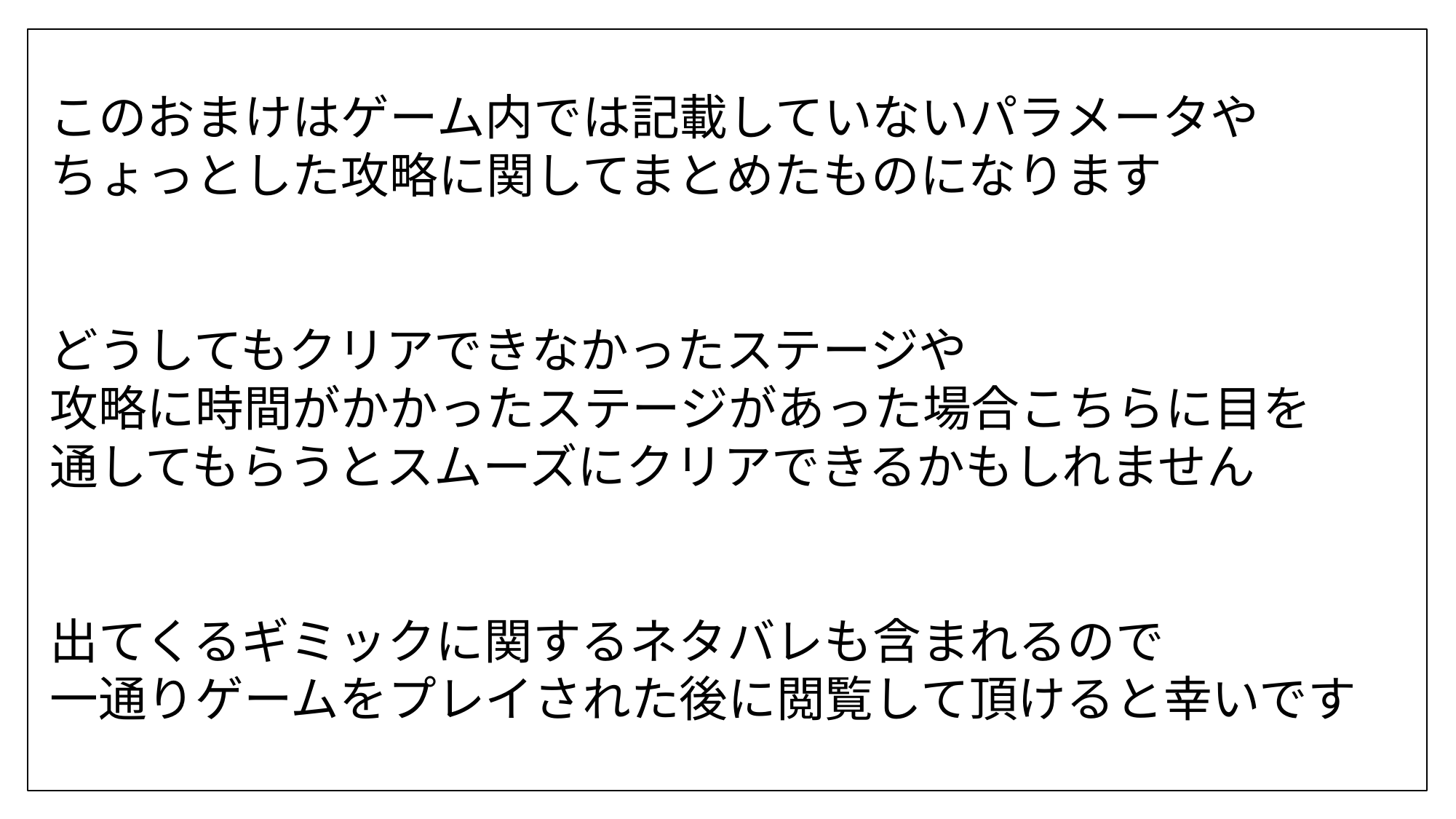

このおまけはゲーム内では記載していないパラメータや
ちょっとした攻略に関してまとめたものになります

どうしてもクリアできなかったステージや
攻略に時間がかかったステージがあった場合こちらに目を
通してもらうとスムーズにクリアできるかもしれません

出てくるギミックに関するネタバレも含まれるので
一通りゲームをプレイされた後に閲覧して頂けると幸いです